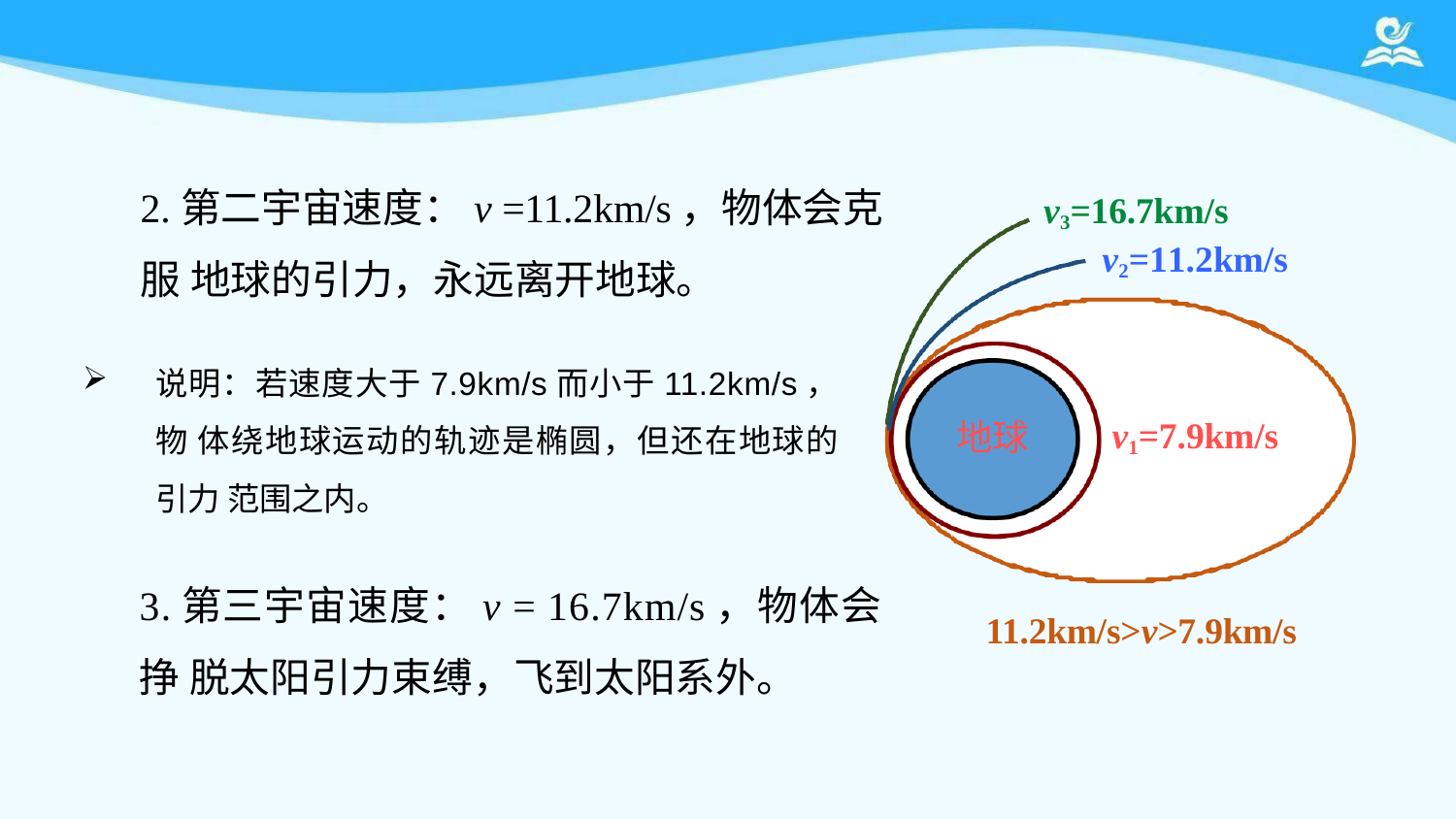

# 2.第二宇宙速度：v =11.2km/s，物体会克服 地球的引力，永远离开地球。
v3=16.7km/s
v2=11.2km/s

说明：若速度大于7.9km/s而小于11.2km/s，物 体绕地球运动的轨迹是椭圆，但还在地球的引力 范围之内。
v1=7.9km/s
地球
3.第三宇宙速度：v = 16.7km/s，物体会挣 脱太阳引力束缚，飞到太阳系外。
11.2km/s>v>7.9km/s